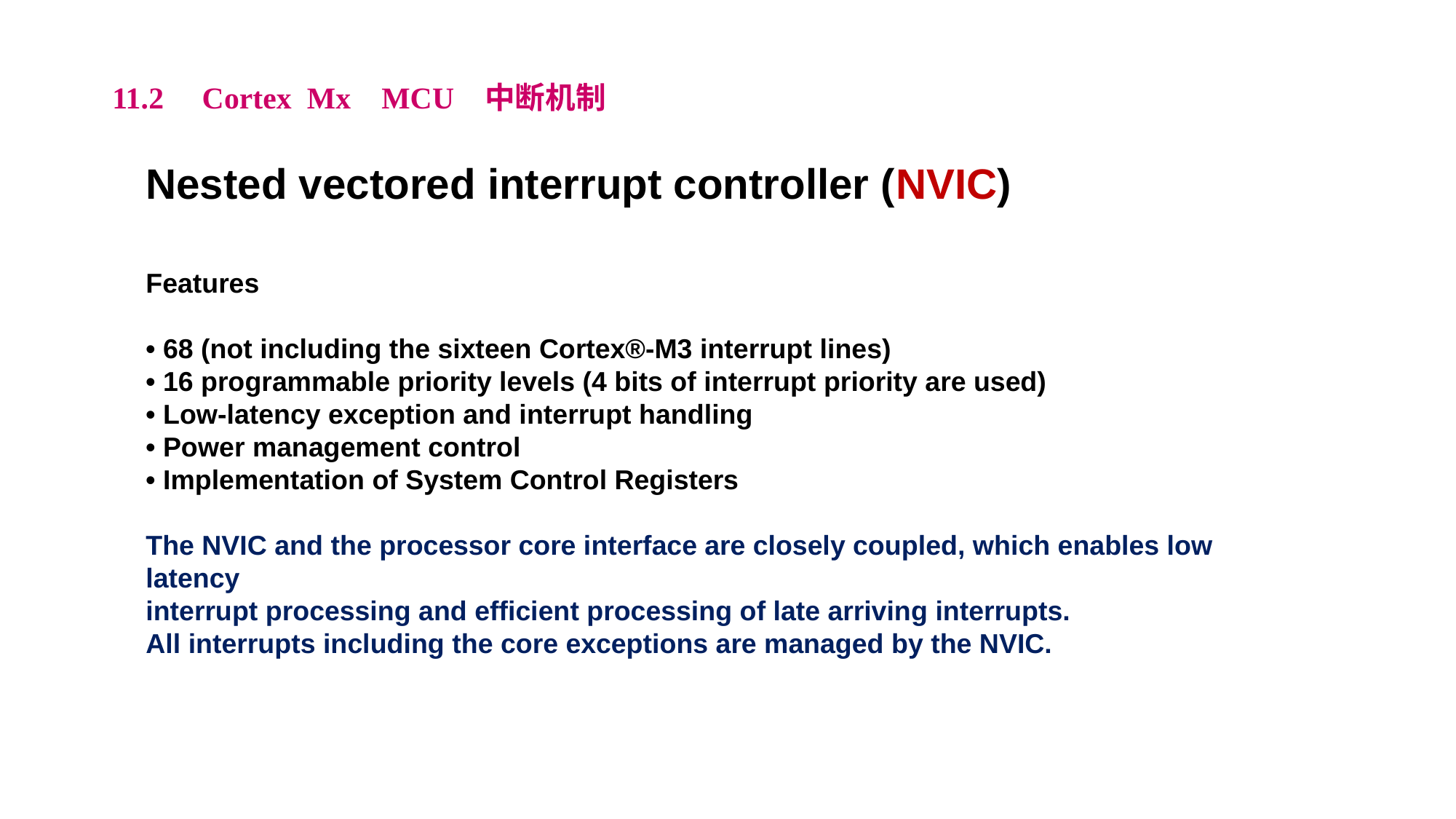

11.2     Cortex  Mx    MCU   中断机制
Nested vectored interrupt controller (NVIC)

Features

• 68 (not including the sixteen Cortex®-M3 interrupt lines)
• 16 programmable priority levels (4 bits of interrupt priority are used)
• Low-latency exception and interrupt handling
• Power management control
• Implementation of System Control Registers

The NVIC and the processor core interface are closely coupled, which enables low latency
interrupt processing and efficient processing of late arriving interrupts.
All interrupts including the core exceptions are managed by the NVIC.